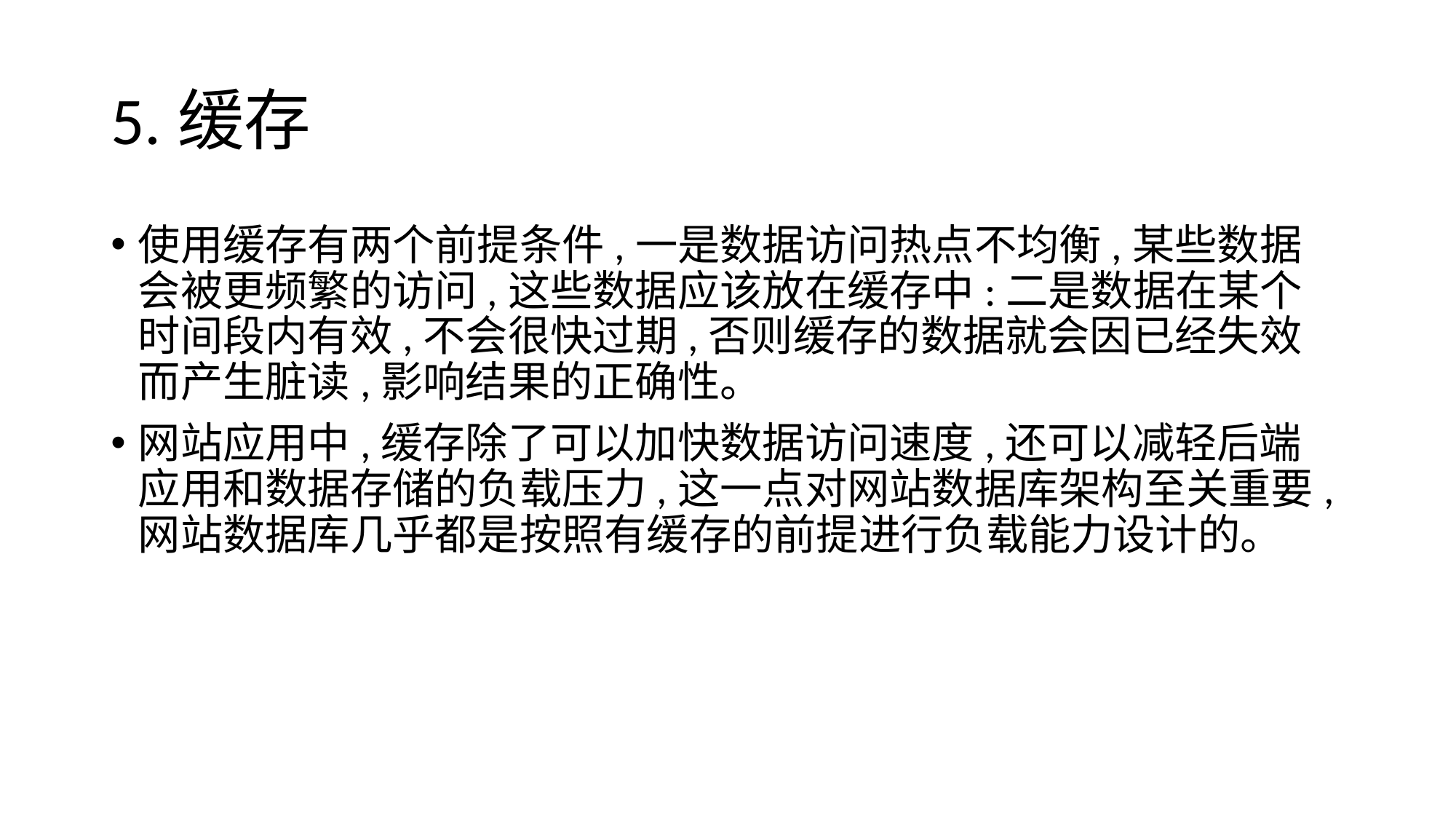

# 5.缓存
使用缓存有两个前提条件,一是数据访问热点不均衡,某些数据会被更频繁的访问,这些数据应该放在缓存中:二是数据在某个时间段内有效,不会很快过期,否则缓存的数据就会因已经失效而产生脏读,影响结果的正确性。
网站应用中,缓存除了可以加快数据访问速度,还可以减轻后端应用和数据存储的负载压力,这一点对网站数据库架构至关重要,网站数据库几乎都是按照有缓存的前提进行负载能力设计的。